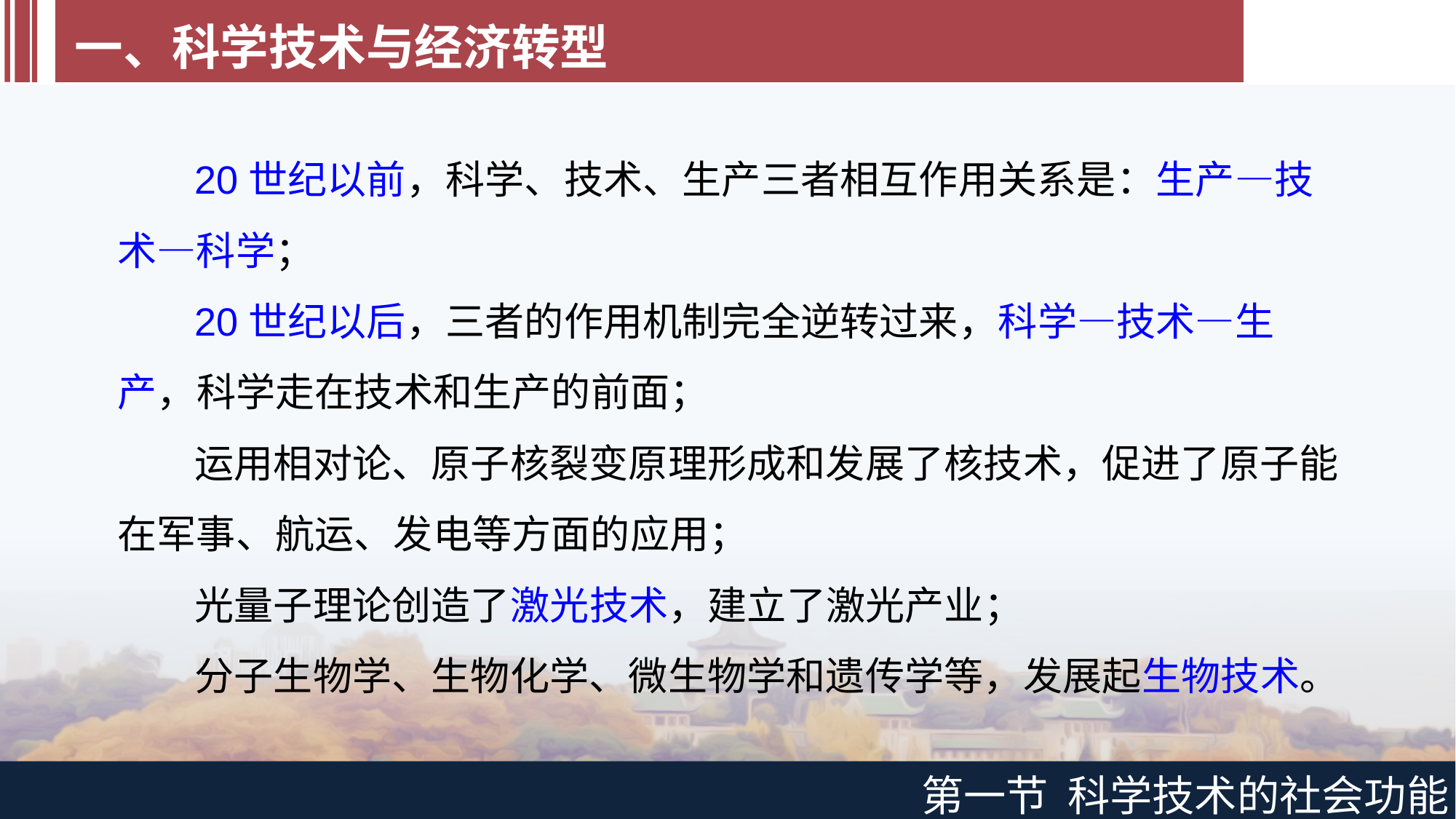

一、科学技术与经济转型
20世纪以前，科学、技术、生产三者相互作用关系是：生产—技术—科学；
20世纪以后，三者的作用机制完全逆转过来，科学—技术—生产，科学走在技术和生产的前面；
运用相对论、原子核裂变原理形成和发展了核技术，促进了原子能在军事、航运、发电等方面的应用；
光量子理论创造了激光技术，建立了激光产业；
分子生物学、生物化学、微生物学和遗传学等，发展起生物技术。
第一节  科学技术的社会功能